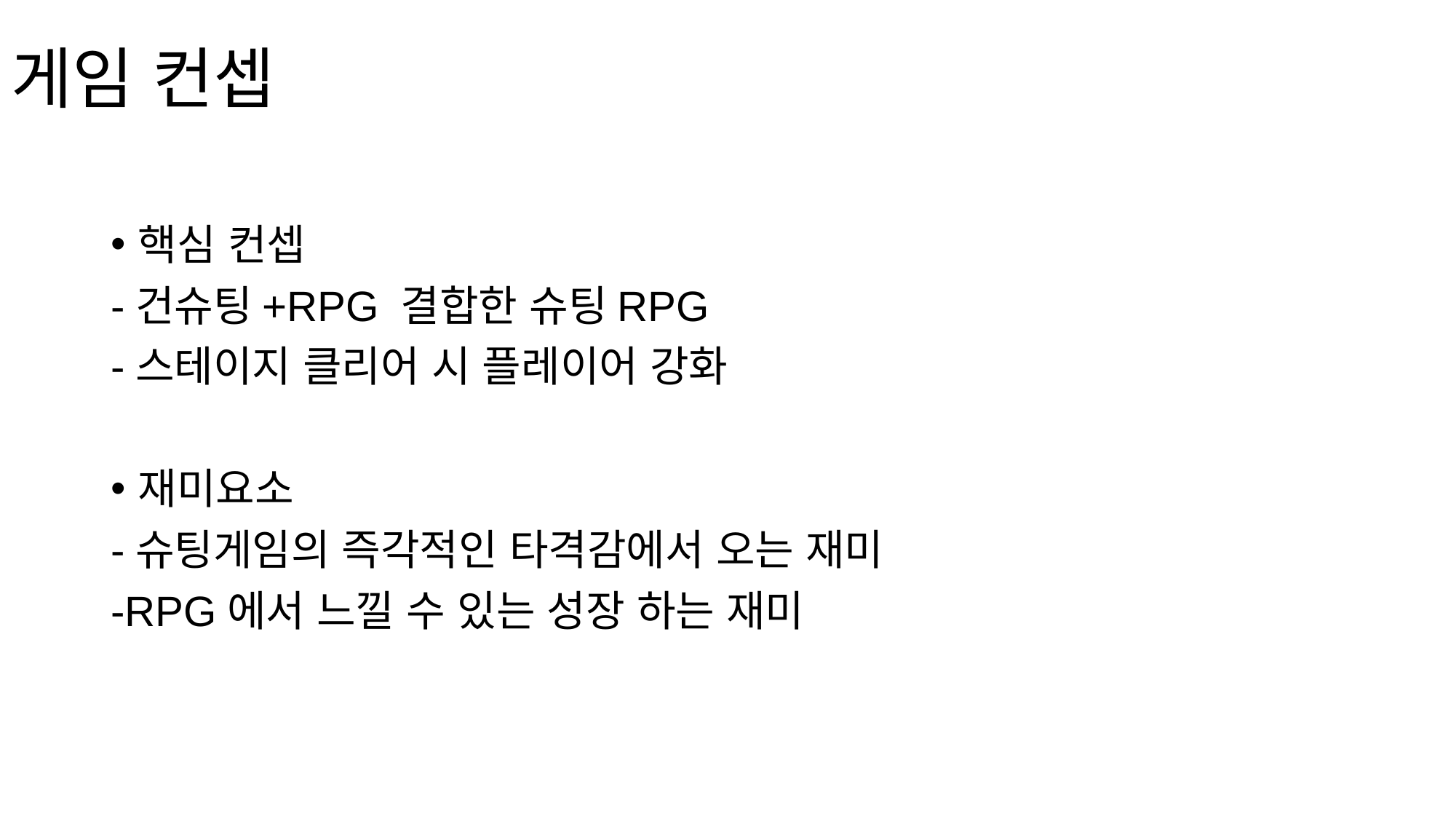

# 게임 컨셉
핵심 컨셉
-건슈팅+RPG 결합한 슈팅RPG
-스테이지 클리어 시 플레이어 강화

재미요소
-슈팅게임의 즉각적인 타격감에서 오는 재미
-RPG에서 느낄 수 있는 성장 하는 재미